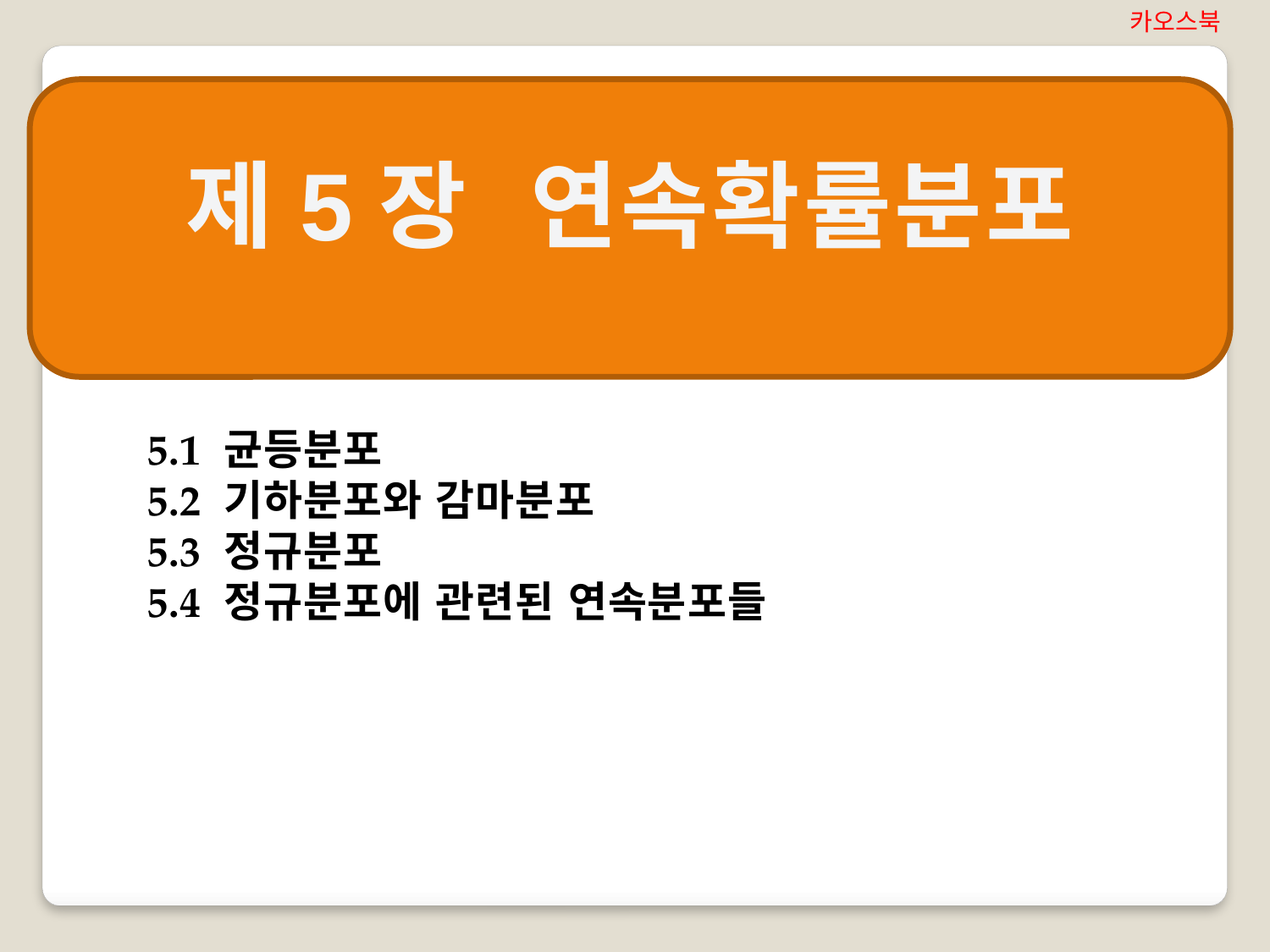

카오스북

제5장  연속확률분포
5.1 균등분포
5.2 기하분포와 감마분포
5.3 정규분포
5.4 정규분포에 관련된 연속분포들